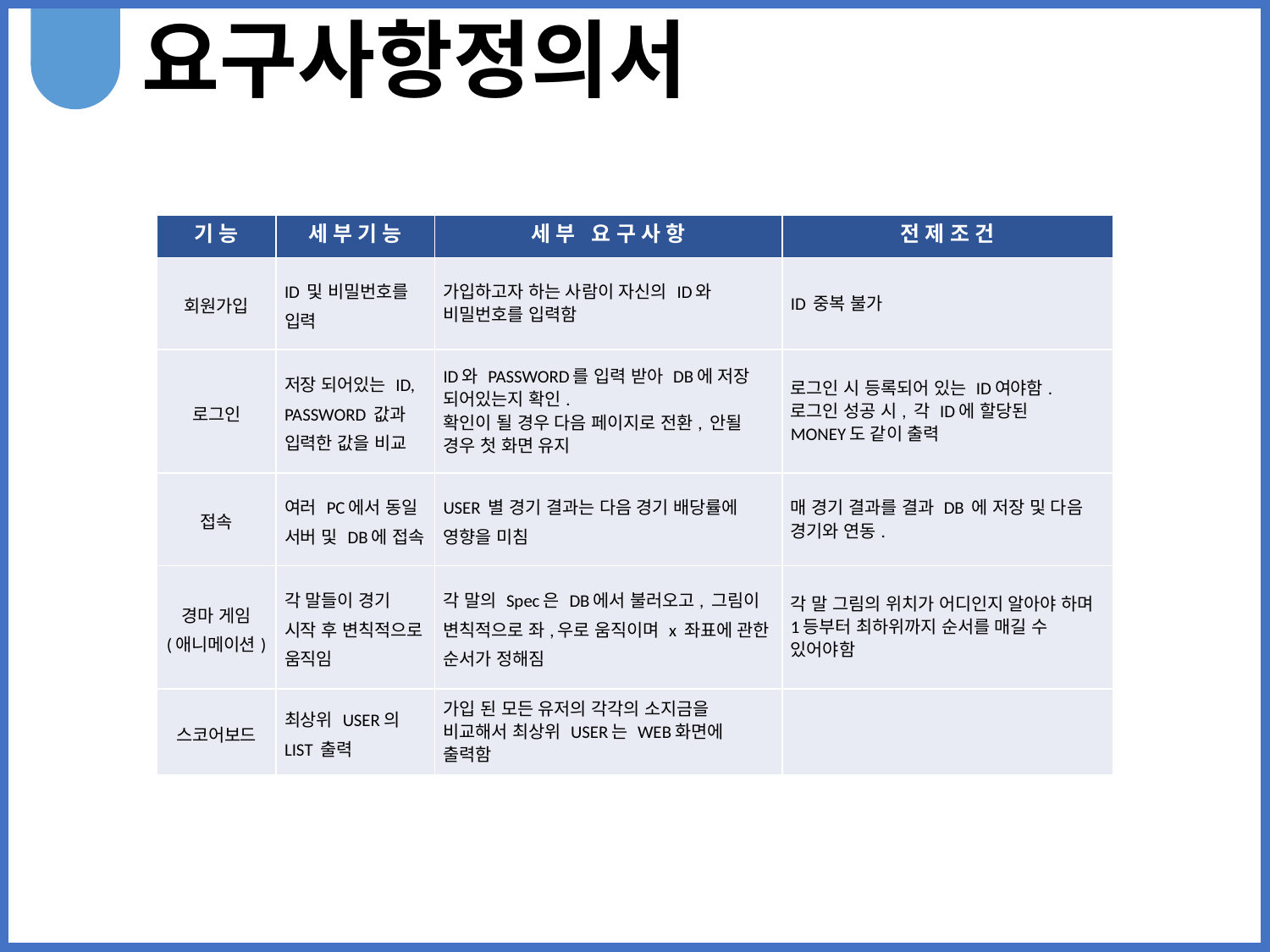

# 요구사항정의서
| 기능 | 세부기능 | 세부 요구사항 | 전제조건 |
| --- | --- | --- | --- |
| 회원가입 | ID 및 비밀번호를 입력 | 가입하고자 하는 사람이 자신의 ID와 비밀번호를 입력함 | ID 중복 불가 |
| 로그인 | 저장 되어있는 ID, PASSWORD 값과 입력한 값을 비교 | ID와 PASSWORD를 입력 받아 DB에 저장 되어있는지 확인. 확인이 될 경우 다음 페이지로 전환, 안될 경우 첫 화면 유지 | 로그인 시 등록되어 있는 ID여야함. 로그인 성공 시, 각 ID에 할당된 MONEY도 같이 출력 |
| 접속 | 여러 PC에서 동일 서버 및 DB에 접속 | USER 별 경기 결과는 다음 경기 배당률에 영향을 미침 | 매 경기 결과를 결과 DB 에 저장 및 다음 경기와 연동. |
| 경마 게임 (애니메이션) | 각 말들이 경기 시작 후 변칙적으로 움직임 | 각 말의 Spec은 DB에서 불러오고, 그림이 변칙적으로 좌,우로 움직이며 x 좌표에 관한 순서가 정해짐 | 각 말 그림의 위치가 어디인지 알아야 하며 1등부터 최하위까지 순서를 매길 수 있어야함 |
| 스코어보드 | 최상위 USER의 LIST 출력 | 가입 된 모든 유저의 각각의 소지금을 비교해서 최상위 USER는 WEB화면에 출력함 |  |